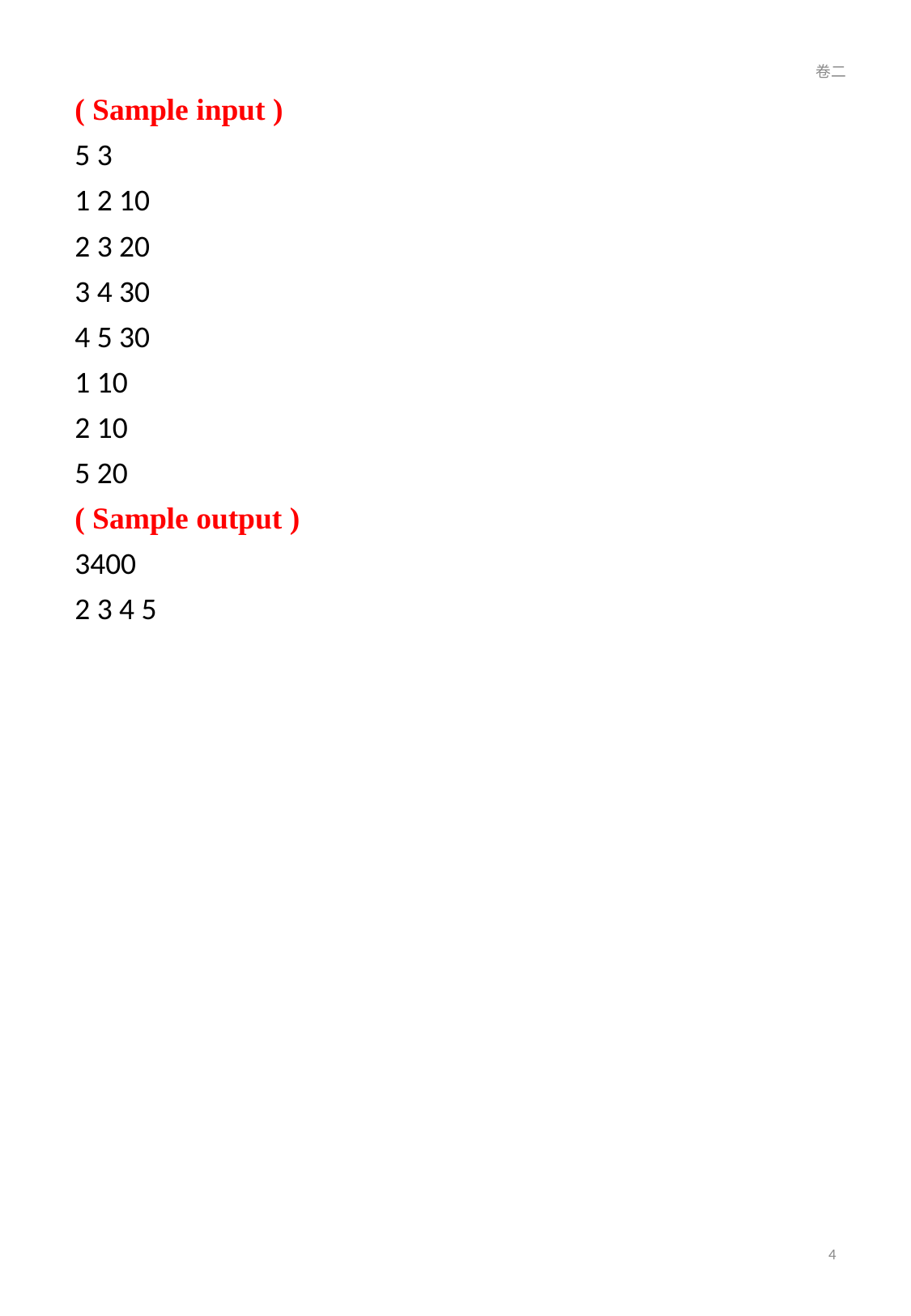

卷二
( Sample input )
5 3
1 2 10
2 3 20
3 4 30
4 5 30
1 10
2 10
5 20
( Sample output )
3400
2 3 4 5
4